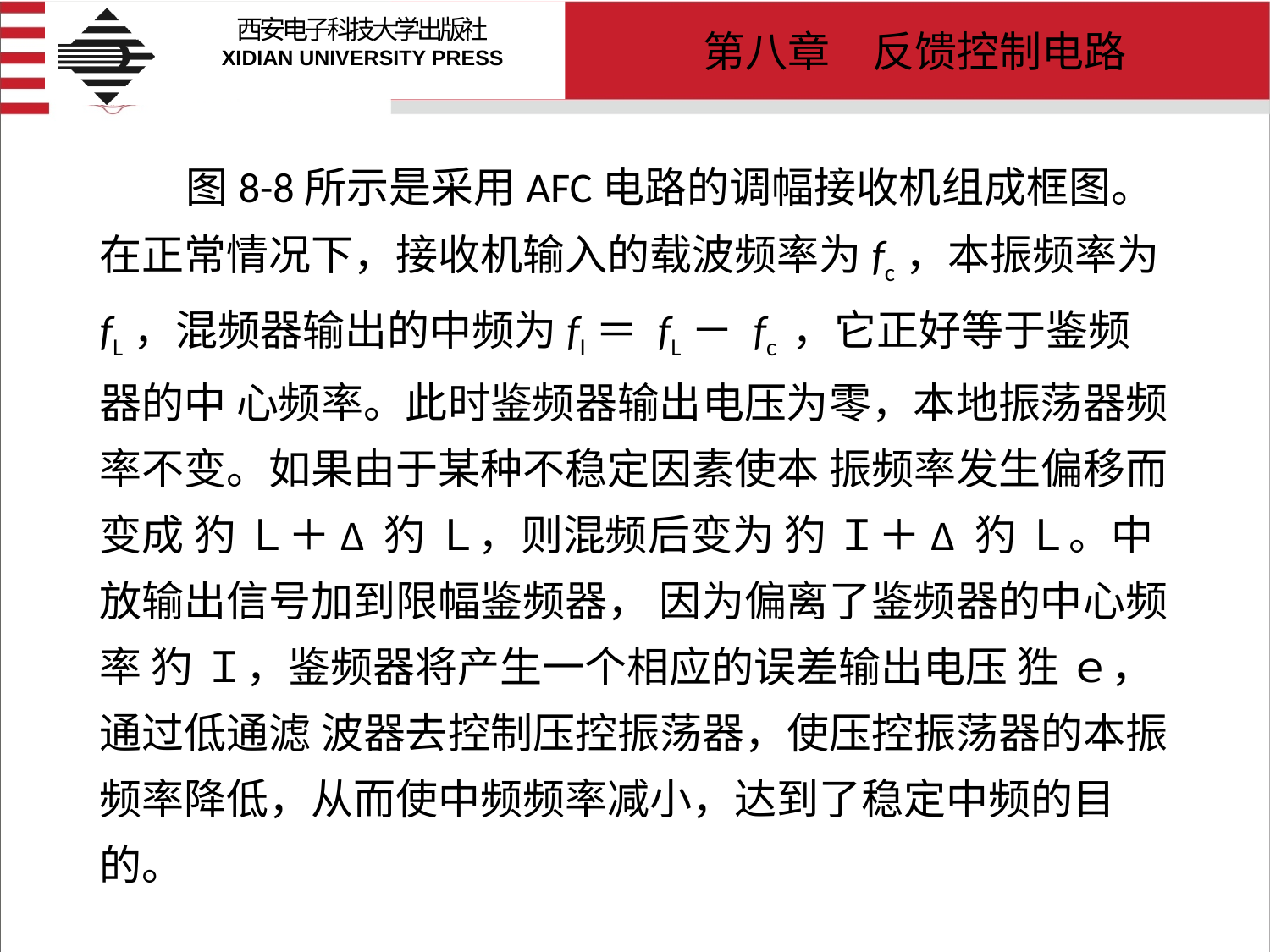

# 图8-8所示是采用AFC电路的调幅接收机组成框图。在正常情况下，接收机输入的载波频率为fc，本振频率为fL，混频器输出的中频为fI＝ fL－ fc ，它正好等于鉴频器的中 心频率。此时鉴频器输出电压为零，本地振荡器频率不变。如果由于某种不稳定因素使本 振频率发生偏移而变成 犳 Ｌ＋Δ 犳 Ｌ，则混频后变为 犳 Ｉ＋Δ 犳 Ｌ。中放输出信号加到限幅鉴频器， 因为偏离了鉴频器的中心频率 犳 Ｉ，鉴频器将产生一个相应的误差输出电压 狌 ｅ，通过低通滤 波器去控制压控振荡器，使压控振荡器的本振频率降低，从而使中频频率减小，达到了稳定中频的目的。